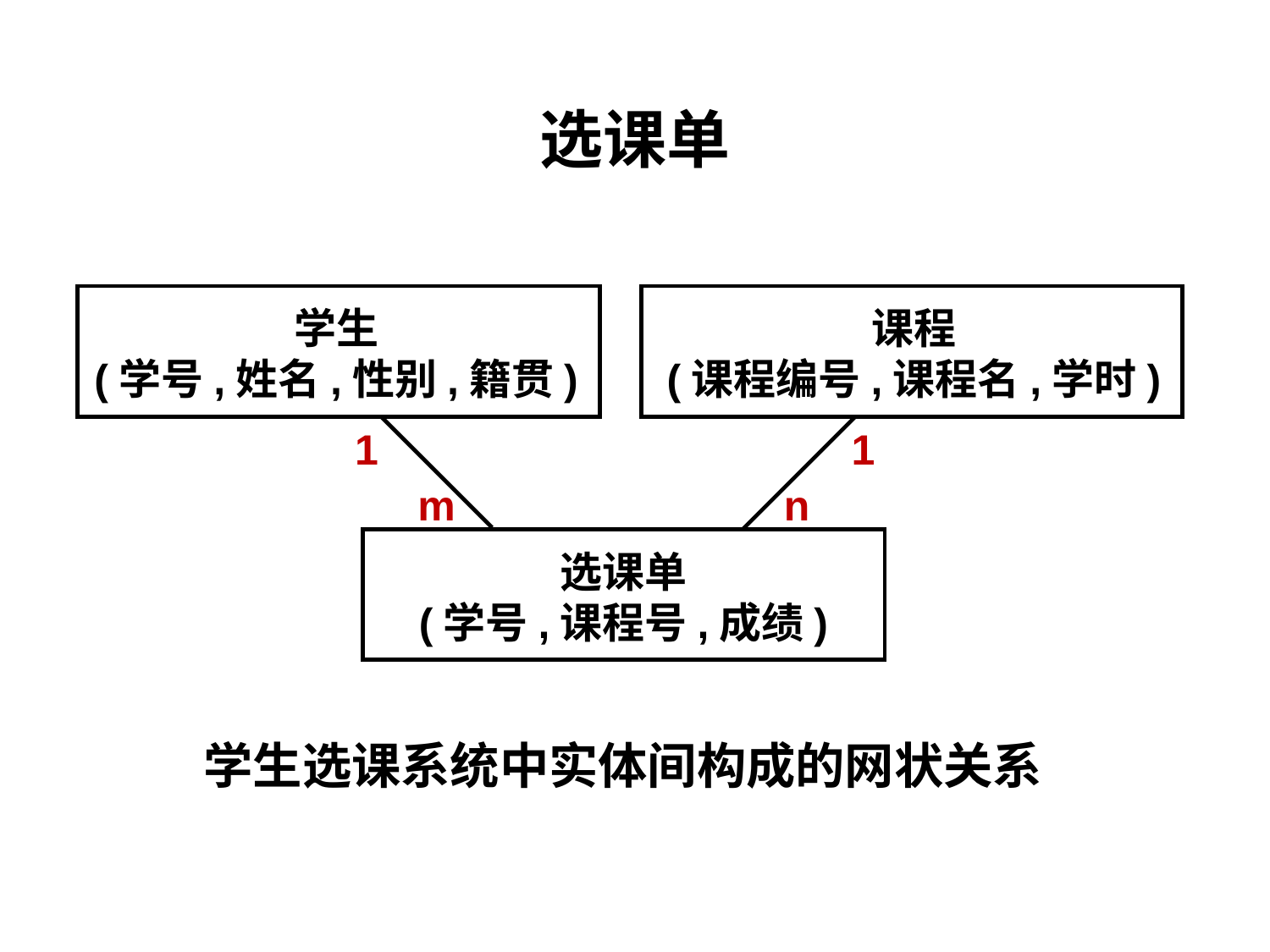

# 选课单

学生
(学号,姓名,性别,籍贯)
课程
(课程编号,课程名,学时)
1
1

m
n

选课单
(学号,课程号,成绩)
学生选课系统中实体间构成的网状关系